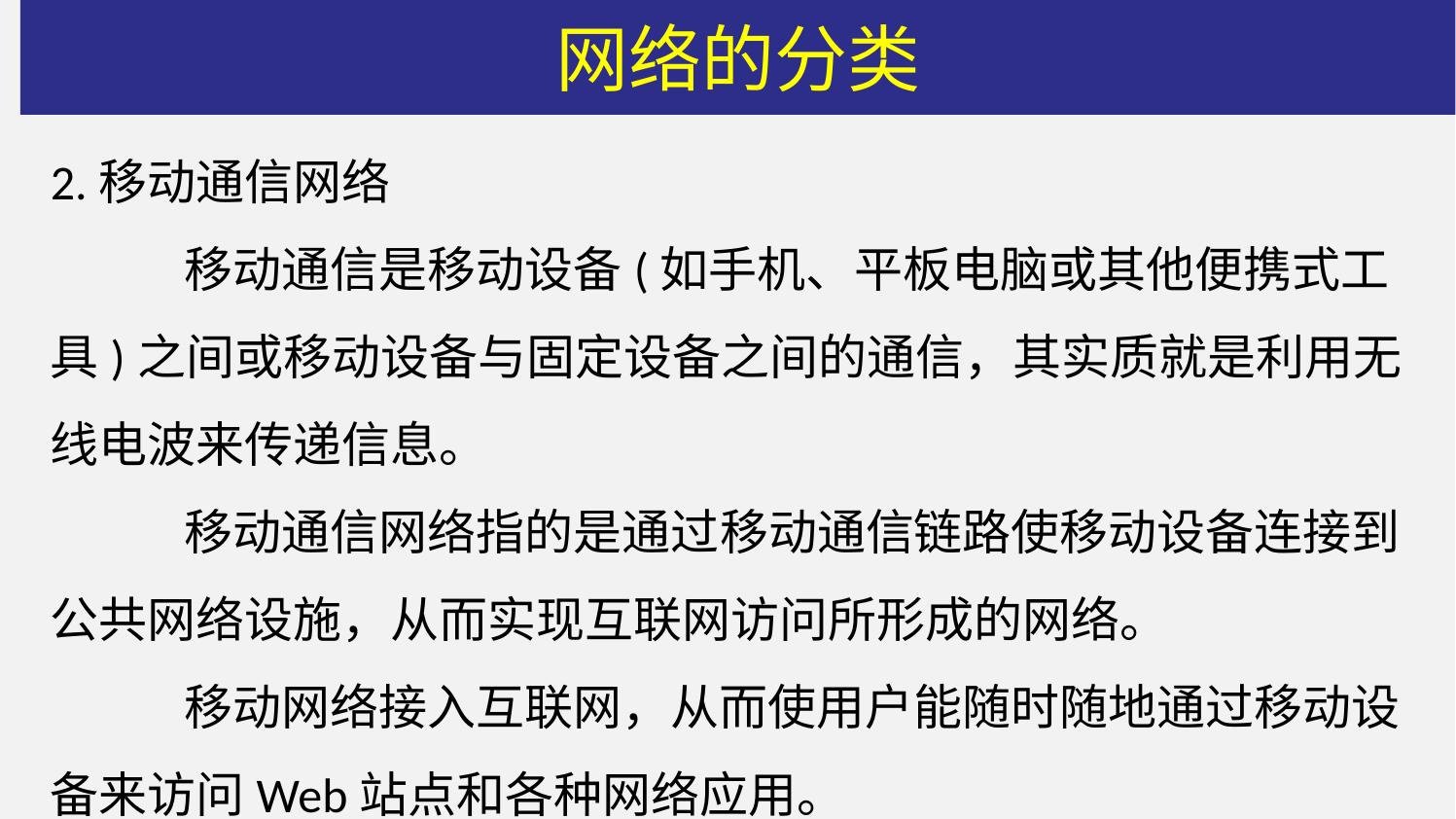

# 网络的分类
2.移动通信网络
         移动通信是移动设备(如手机、平板电脑或其他便携式工具)之间或移动设备与固定设备之间的通信，其实质就是利用无线电波来传递信息。
         移动通信网络指的是通过移动通信链路使移动设备连接到公共网络设施，从而实现互联网访问所形成的网络。
         移动网络接入互联网，从而使用户能随时随地通过移动设备来访问Web站点和各种网络应用。